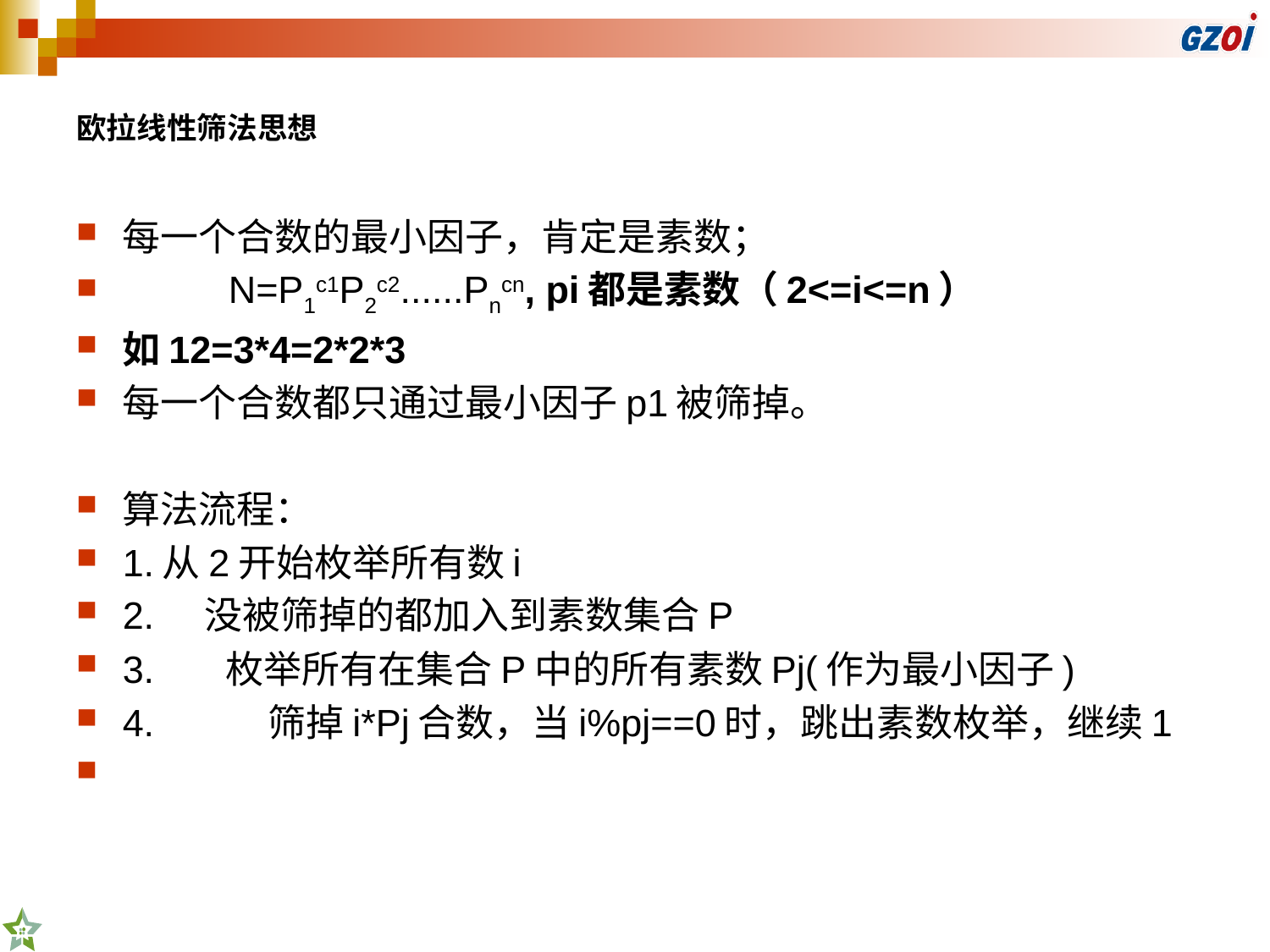

# 欧拉线性筛法思想
每一个合数的最小因子，肯定是素数；
          N=P1c1P2c2......Pncn, pi都是素数（2<=i<=n）
如12=3*4=2*2*3
每一个合数都只通过最小因子p1被筛掉。

算法流程：
1.从2开始枚举所有数i
2.    没被筛掉的都加入到素数集合P
3.      枚举所有在集合P中的所有素数Pj(作为最小因子)
4.          筛掉i*Pj合数，当i%pj==0时，跳出素数枚举，继续1